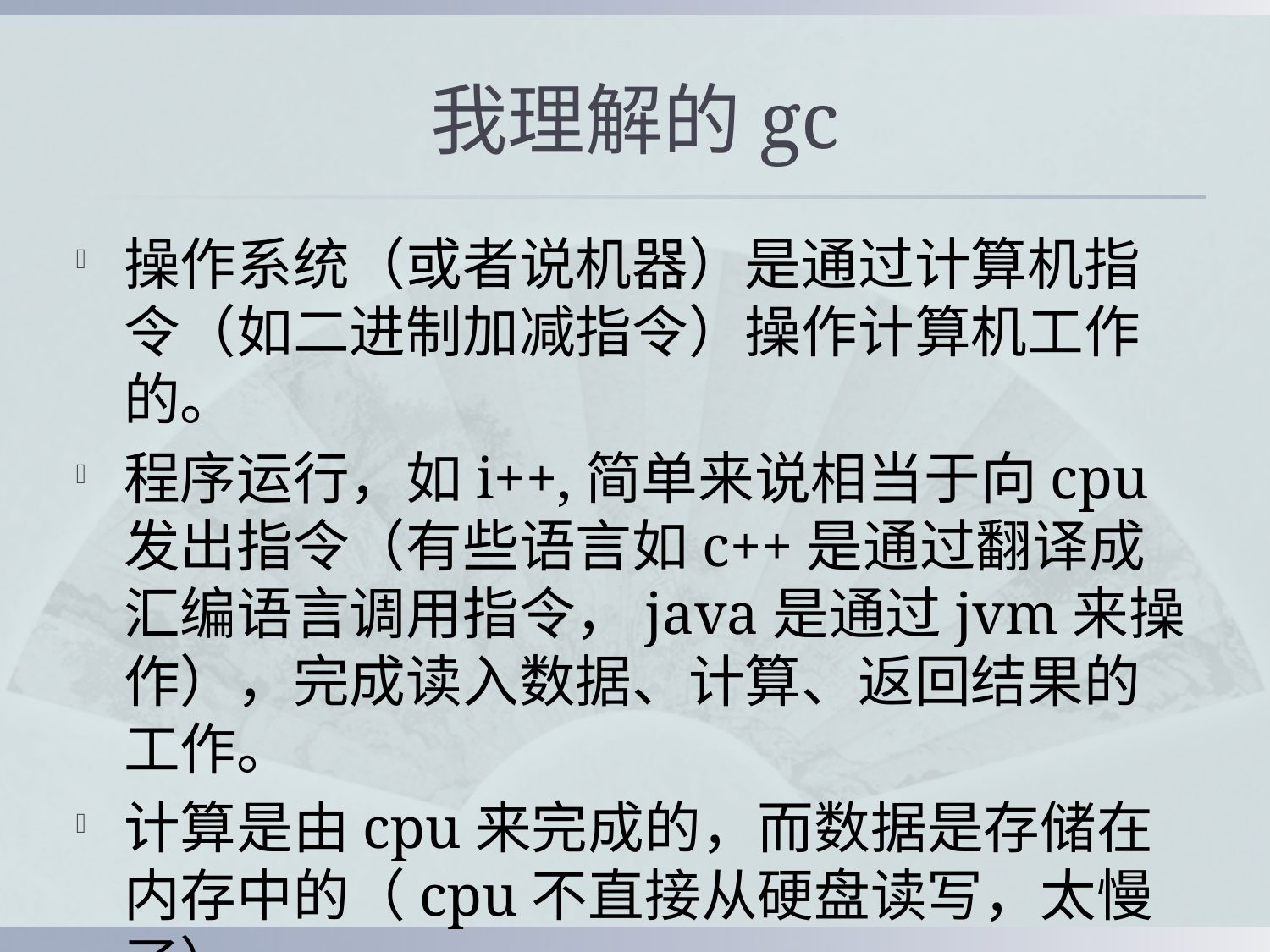

# 我理解的gc
操作系统（或者说机器）是通过计算机指令（如二进制加减指令）操作计算机工作的。
程序运行，如i++,简单来说相当于向cpu发出指令（有些语言如c++是通过翻译成汇编语言调用指令，java是通过jvm来操作），完成读入数据、计算、返回结果的工作。
计算是由cpu来完成的，而数据是存储在内存中的（cpu不直接从硬盘读写，太慢了）。